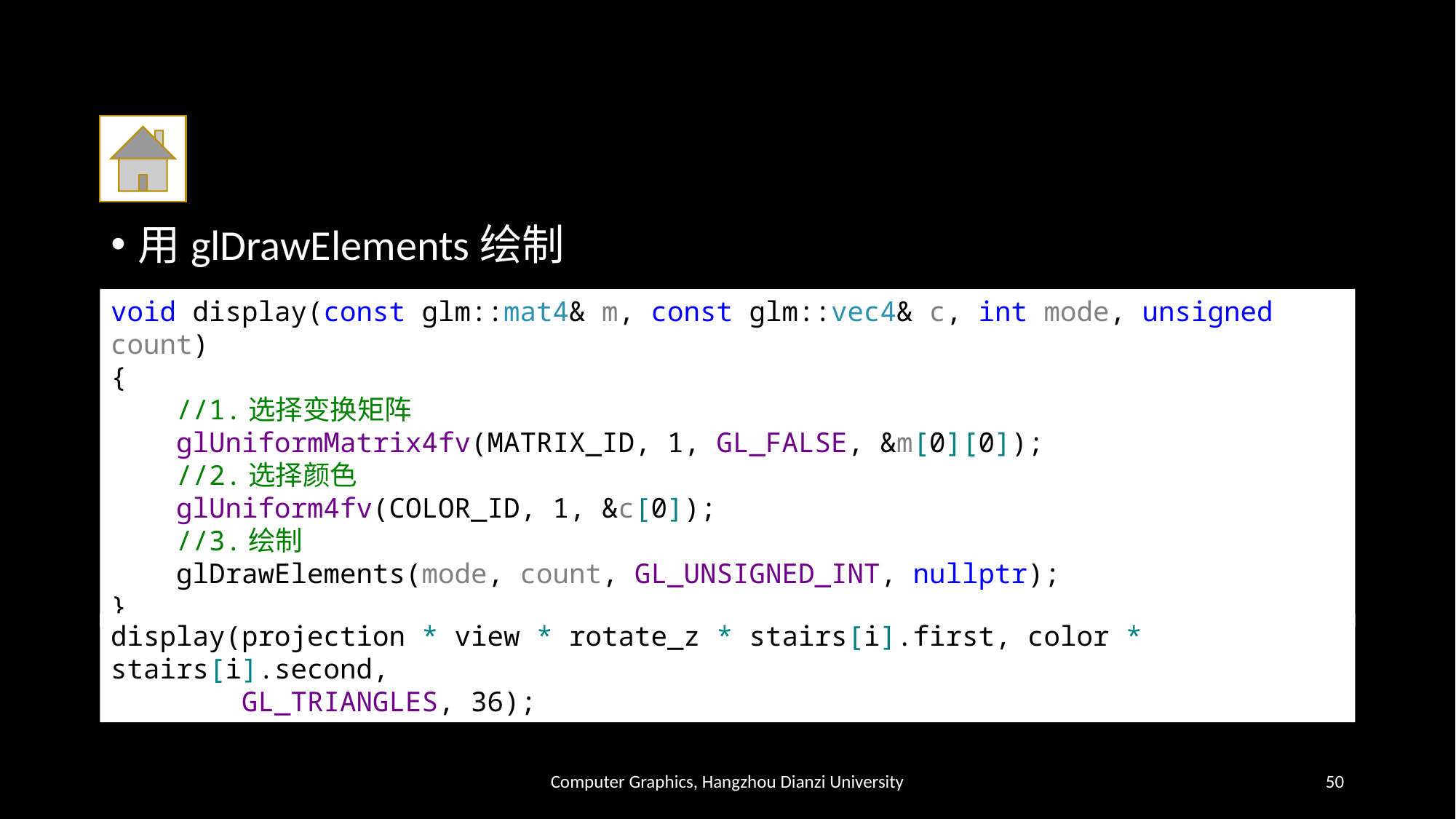

#

用glDrawElements绘制
void display(const glm::mat4& m, const glm::vec4& c, int mode, unsigned count)
{
    //1.选择变换矩阵
    glUniformMatrix4fv(MATRIX_ID, 1, GL_FALSE, &m[0][0]);
    //2.选择颜色
    glUniform4fv(COLOR_ID, 1, &c[0]);
    //3.绘制
    glDrawElements(mode, count, GL_UNSIGNED_INT, nullptr);
}
display(projection * view * rotate_z * stairs[i].first, color * stairs[i].second,
        GL_TRIANGLES, 36);
Computer Graphics, Hangzhou Dianzi University
50